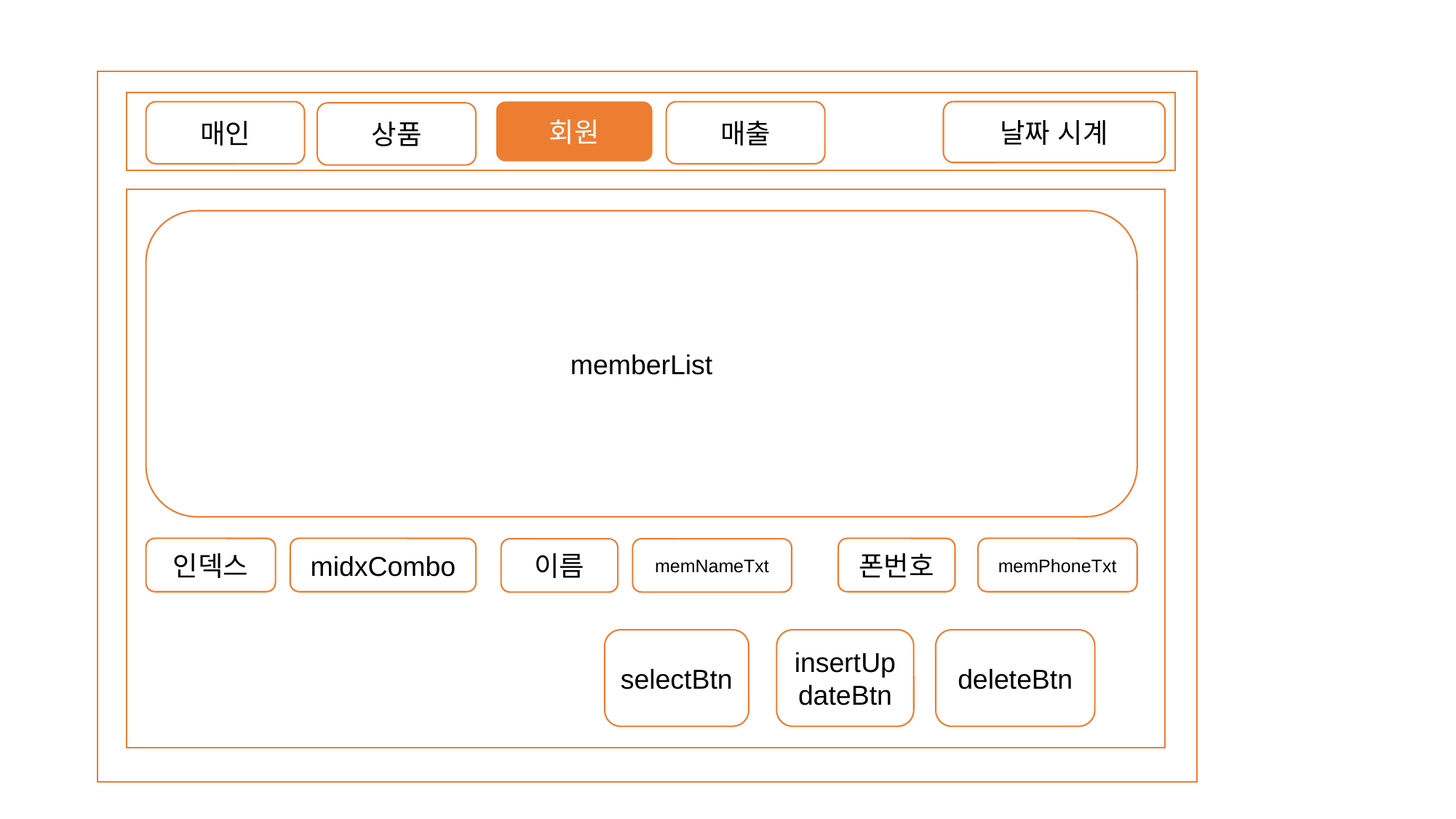

회원
매인
매출
날짜 시계
상품

memberList
폰번호
midxCombo
memPhoneTxt
인덱스
memNameTxt
이름
selectBtn
insertUpdateBtn
deleteBtn